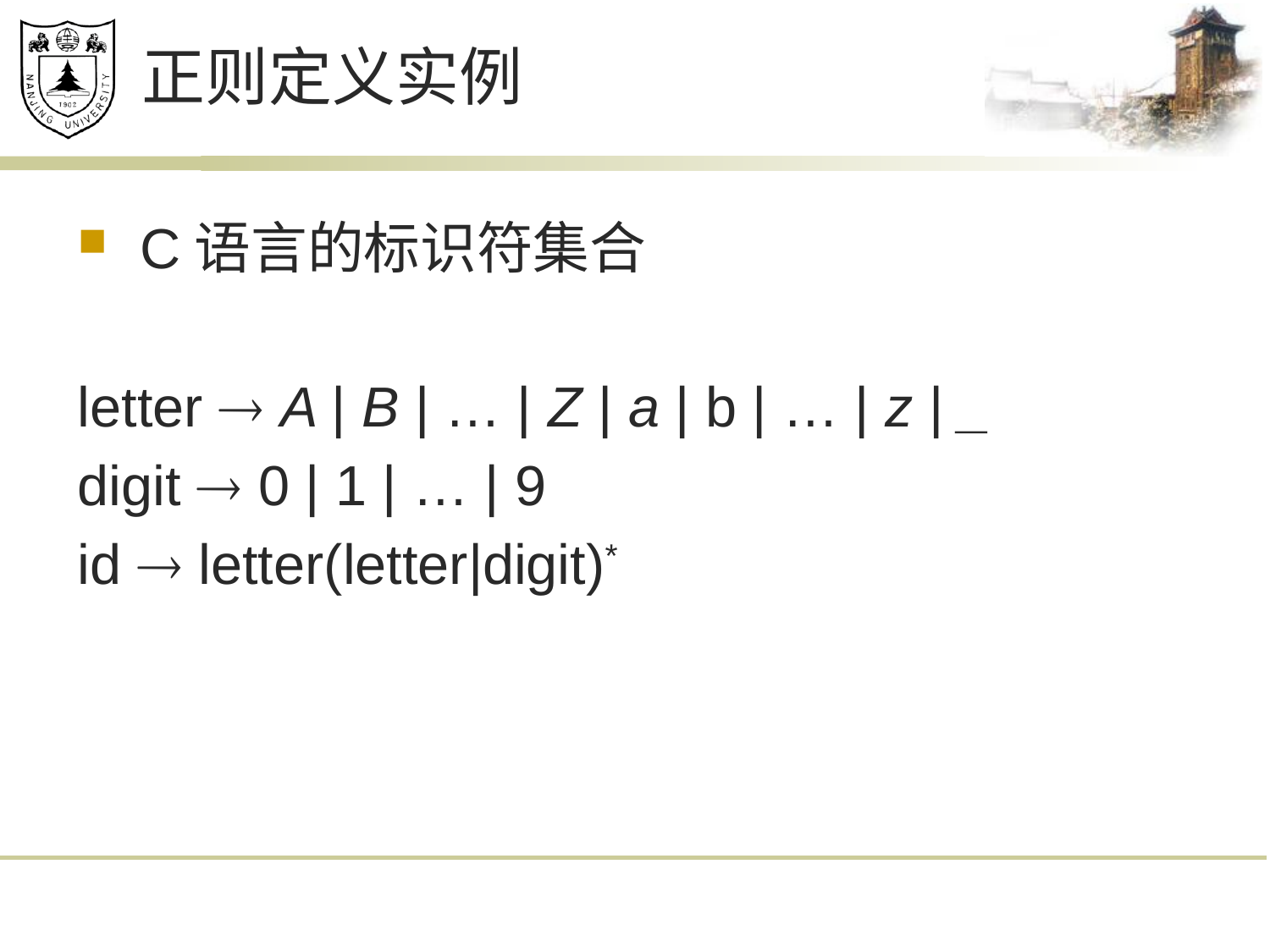

# 正则定义实例
C语言的标识符集合

letter → A | B | … | Z | a | b | … | z | _
digit → 0 | 1 | … | 9
id → letter(letter|digit)*